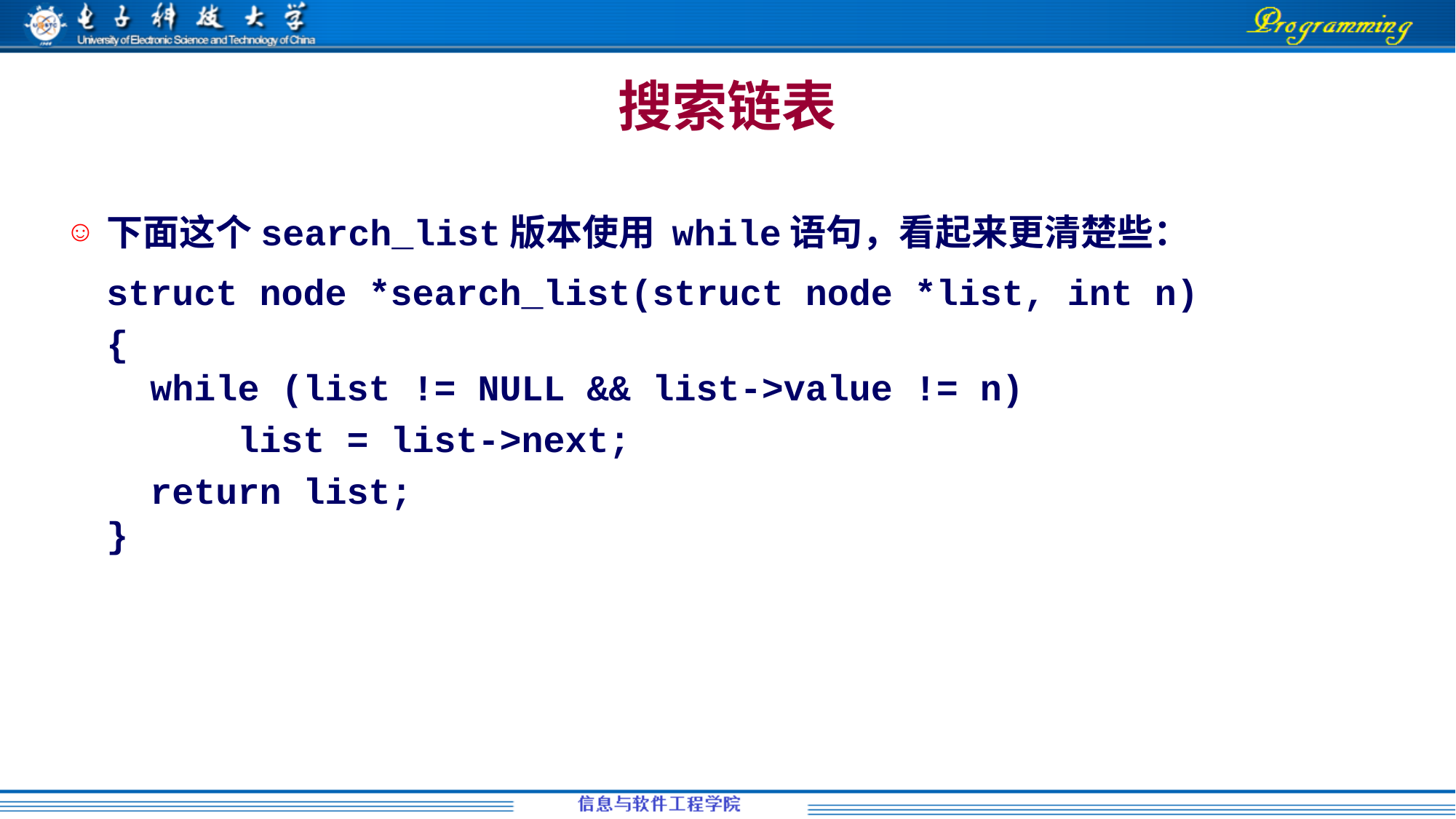

# 搜索链表
下面这个search_list版本使用 while语句，看起来更清楚些：
	struct node *search_list(struct node *list, int n)
	{
	  while (list != NULL && list->value != n)
	      list = list->next;
	  return list;
	}